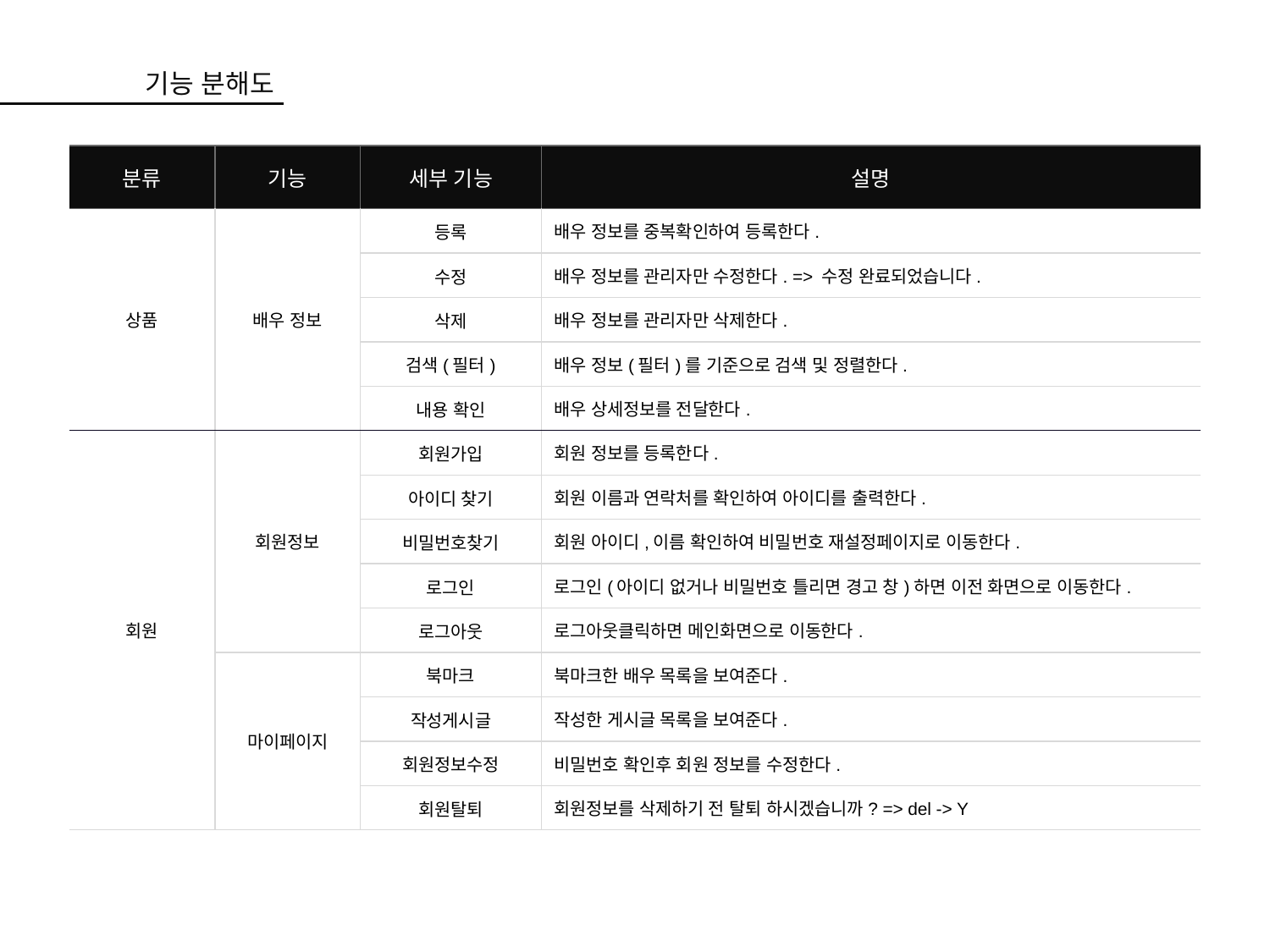

기능 분해도
| 분류 | 기능 | 세부 기능 | 설명 |
| --- | --- | --- | --- |
| 상품 | 배우 정보 | 등록 | 배우 정보를 중복확인하여 등록한다. |
|  |  | 수정 | 배우 정보를 관리자만 수정한다. => 수정 완료되었습니다. |
|  |  | 삭제 | 배우 정보를 관리자만 삭제한다. |
|  |  | 검색(필터) | 배우 정보(필터)를 기준으로 검색 및 정렬한다. |
|  |  | 내용 확인 | 배우 상세정보를 전달한다. |
| 회원 | 회원정보 | 회원가입 | 회원 정보를 등록한다. |
|  |  | 아이디 찾기 | 회원 이름과 연락처를 확인하여 아이디를 출력한다. |
|  |  | 비밀번호찾기 | 회원 아이디,이름 확인하여 비밀번호 재설정페이지로 이동한다. |
|  |  | 로그인 | 로그인(아이디 없거나 비밀번호 틀리면 경고 창)하면 이전 화면으로 이동한다. |
|  |  | 로그아웃 | 로그아웃클릭하면 메인화면으로 이동한다. |
|  | 마이페이지 | 북마크 | 북마크한 배우 목록을 보여준다. |
|  |  | 작성게시글 | 작성한 게시글 목록을 보여준다. |
|  |  | 회원정보수정 | 비밀번호 확인후 회원 정보를 수정한다. |
|  |  | 회원탈퇴 | 회원정보를 삭제하기 전 탈퇴 하시겠습니까? => del -> Y |